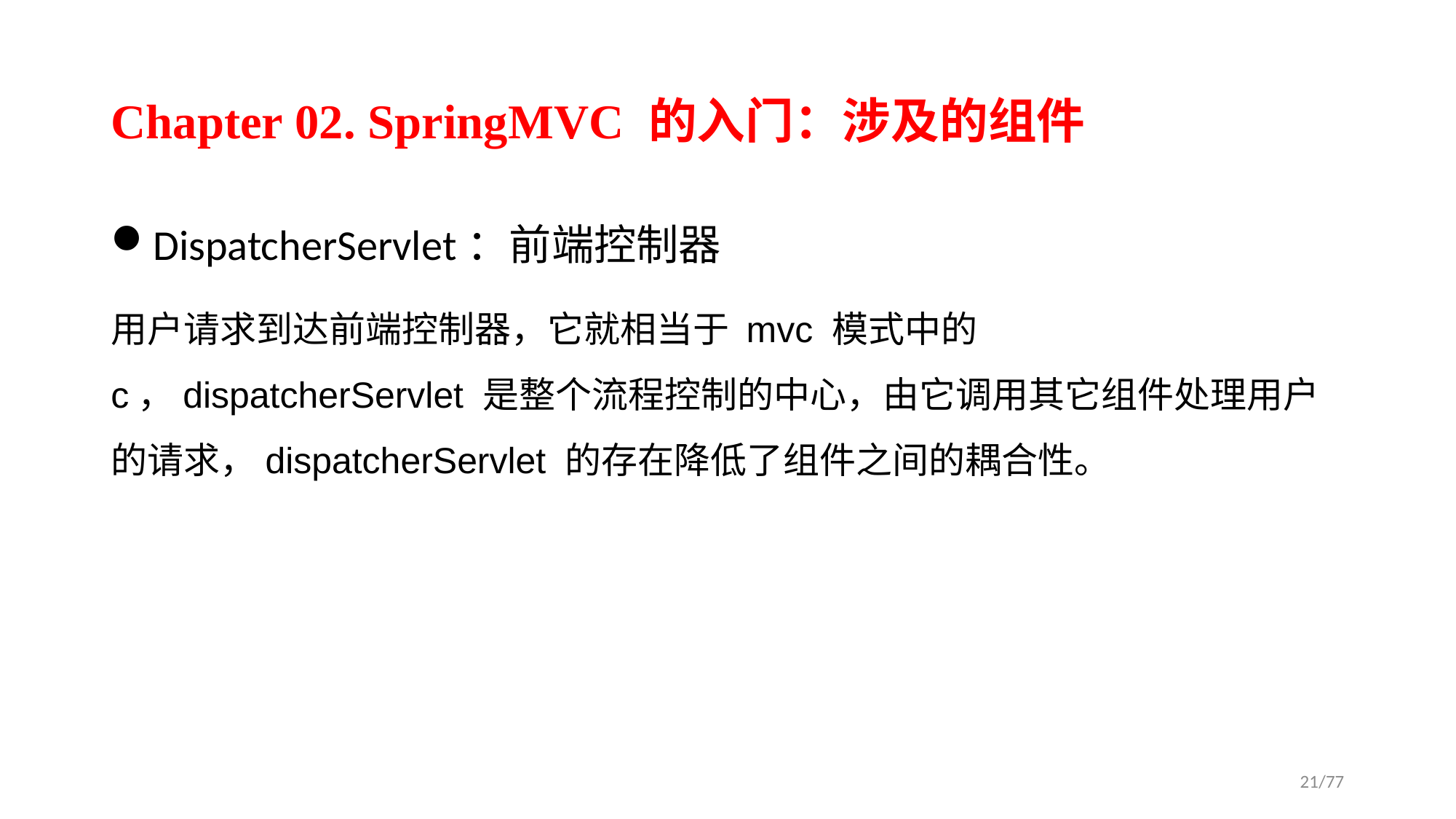

# Chapter 02. SpringMVC 的入门：涉及的组件
DispatcherServlet：前端控制器
用户请求到达前端控制器，它就相当于 mvc 模式中的 c，dispatcherServlet 是整个流程控制的中心，由它调用其它组件处理用户的请求，dispatcherServlet 的存在降低了组件之间的耦合性。
21